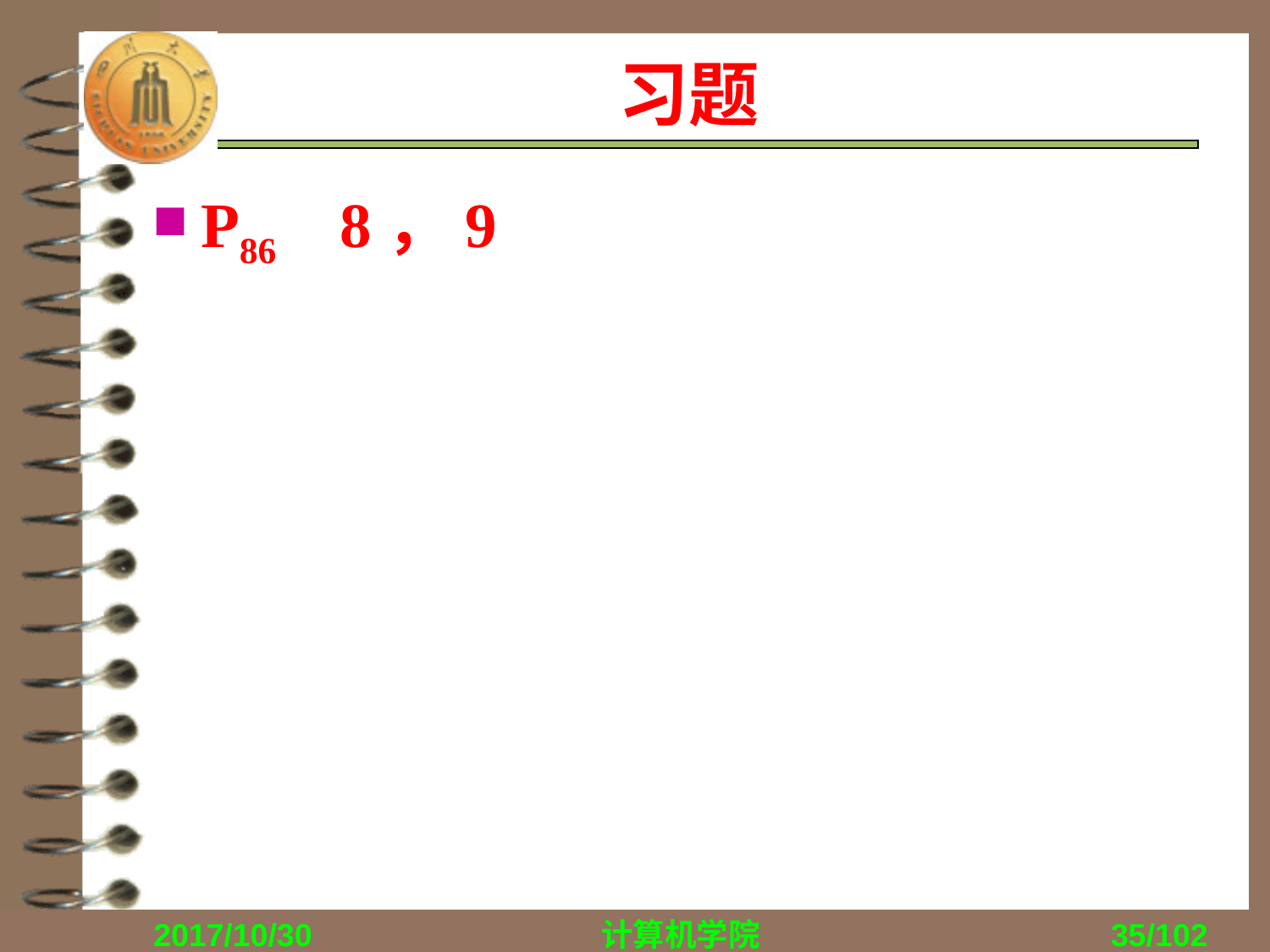

# 习题
P86    8，9
2017/10/30
计算机学院
35/102